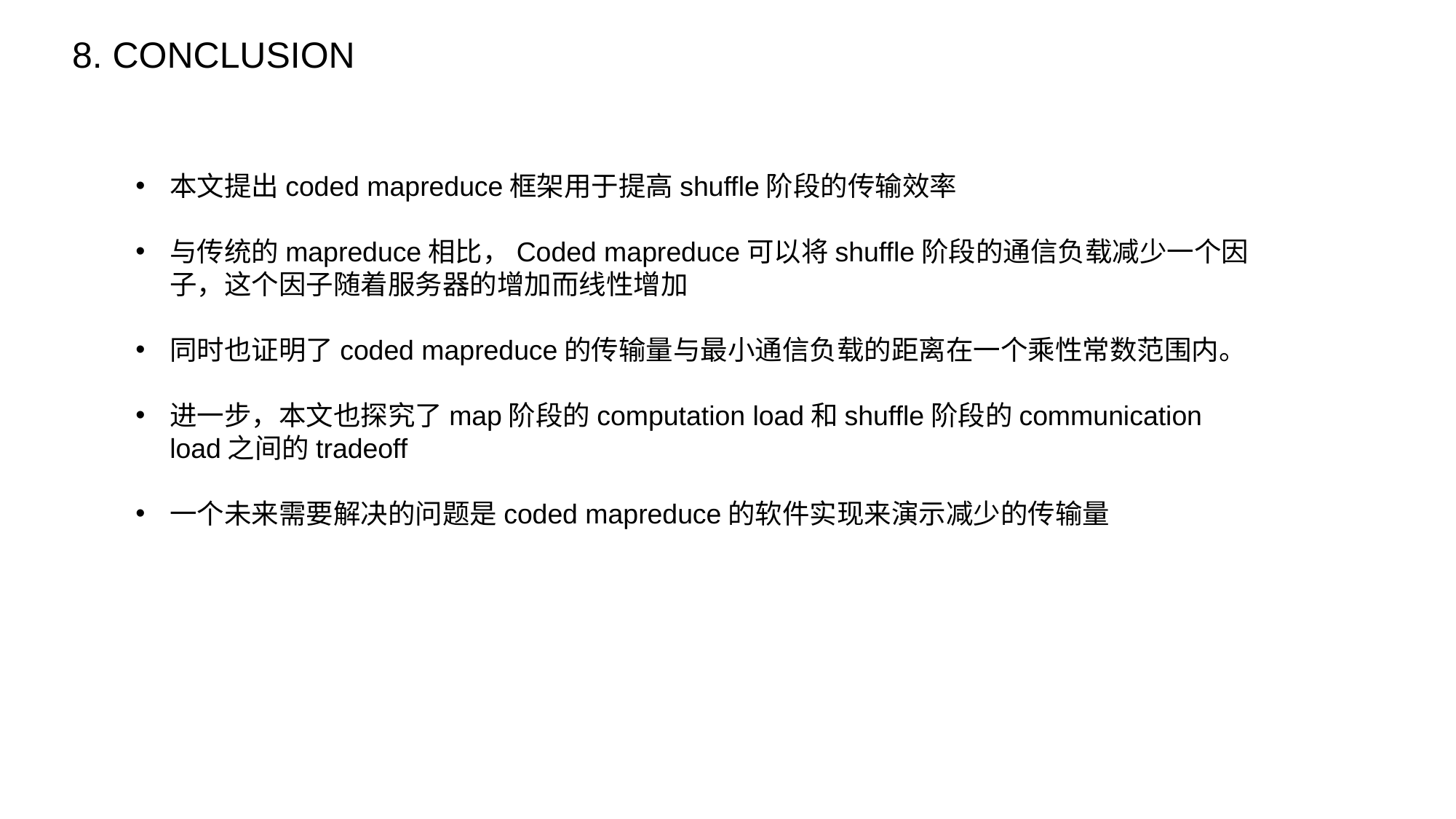

# 8. CONCLUSION
本文提出coded mapreduce框架用于提高shuffle阶段的传输效率

与传统的mapreduce相比，Coded mapreduce可以将shuffle阶段的通信负载减少一个因子，这个因子随着服务器的增加而线性增加

同时也证明了coded mapreduce的传输量与最小通信负载的距离在一个乘性常数范围内。

进一步，本文也探究了map阶段的computation load和shuffle阶段的communication load之间的tradeoff

一个未来需要解决的问题是coded mapreduce的软件实现来演示减少的传输量